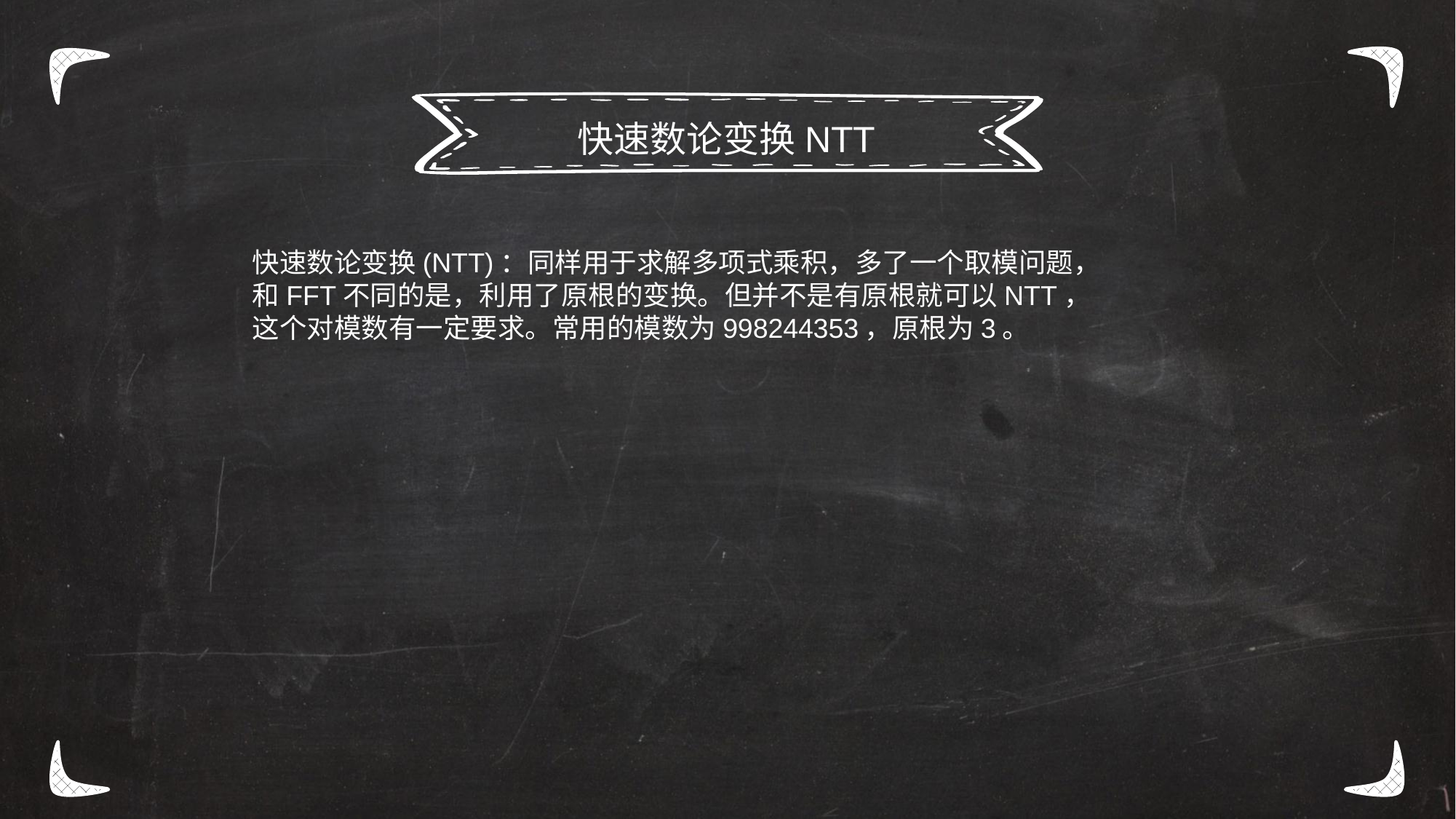

快速数论变换NTT
快速数论变换(NTT)：同样用于求解多项式乘积，多了一个取模问题，和FFT不同的是，利用了原根的变换。但并不是有原根就可以NTT，这个对模数有一定要求。常用的模数为998244353，原根为3。